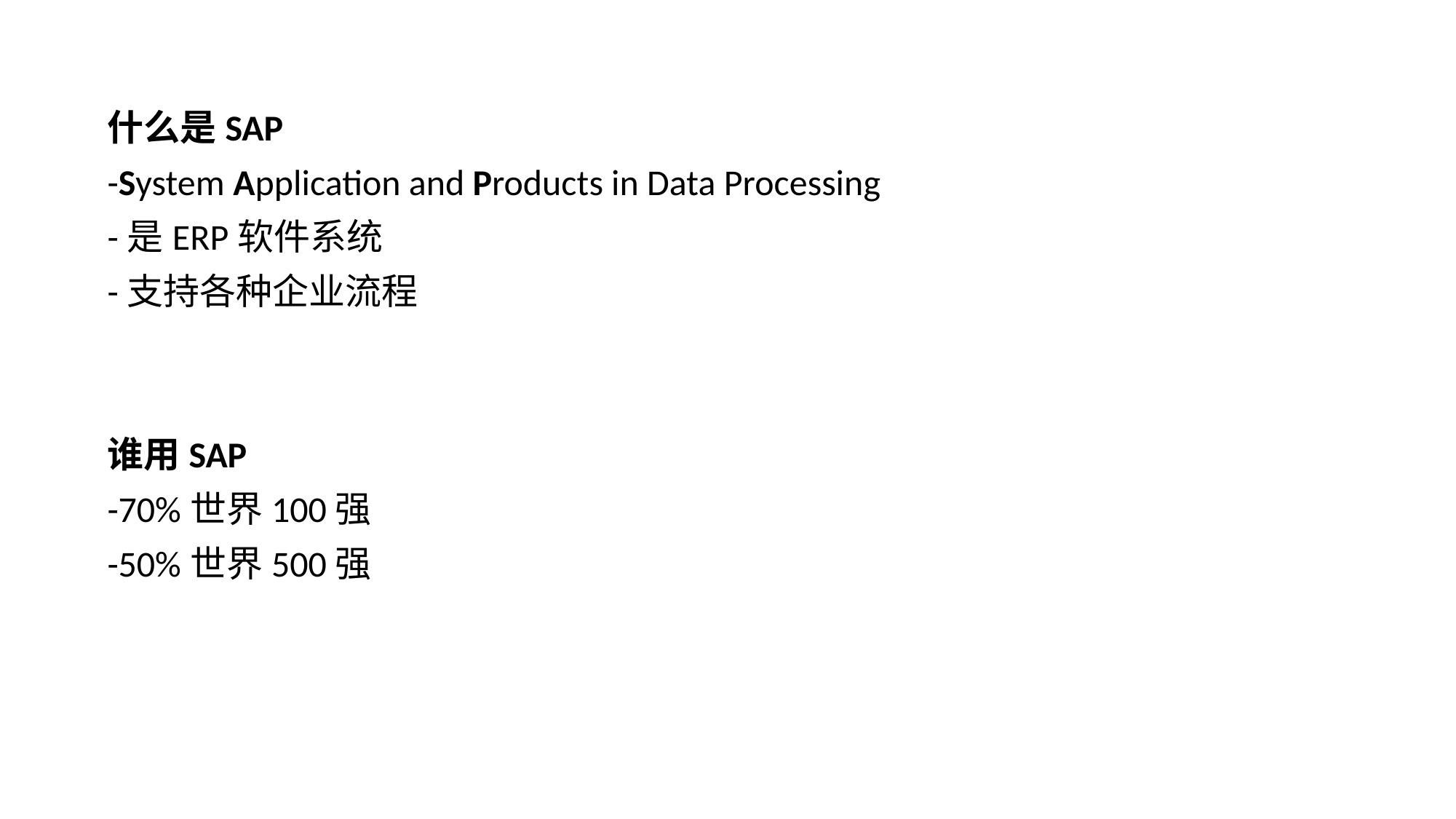

什么是SAP
-System Application and Products in Data Processing
-是ERP软件系统
-支持各种企业流程

谁用SAP
-70%世界100强
-50%世界500强